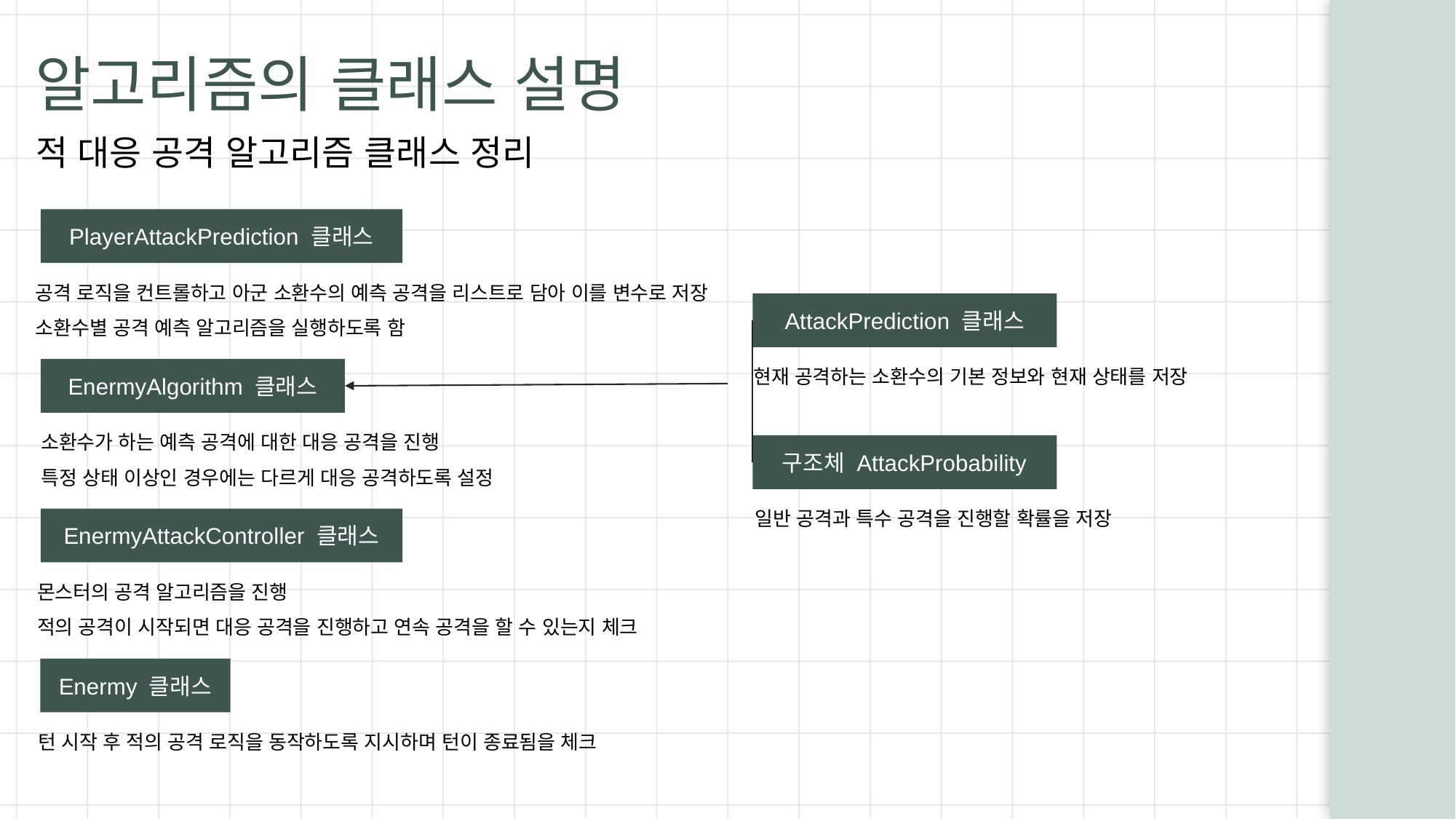

알고리즘의 클래스 설명
적 대응 공격 알고리즘 클래스 정리
PlayerAttackPrediction 클래스
공격 로직을 컨트롤하고 아군 소환수의 예측 공격을 리스트로 담아 이를 변수로 저장
소환수별 공격 예측 알고리즘을 실행하도록 함
AttackPrediction 클래스
현재 공격하는 소환수의 기본 정보와 현재 상태를 저장
구조체 AttackProbability
일반 공격과 특수 공격을 진행할 확률을 저장
EnermyAlgorithm 클래스
소환수가 하는 예측 공격에 대한 대응 공격을 진행
특정 상태 이상인 경우에는 다르게 대응 공격하도록 설정
EnermyAttackController 클래스
몬스터의 공격 알고리즘을 진행
적의 공격이 시작되면 대응 공격을 진행하고 연속 공격을 할 수 있는지 체크
Enermy 클래스
턴 시작 후 적의 공격 로직을 동작하도록 지시하며 턴이 종료됨을 체크